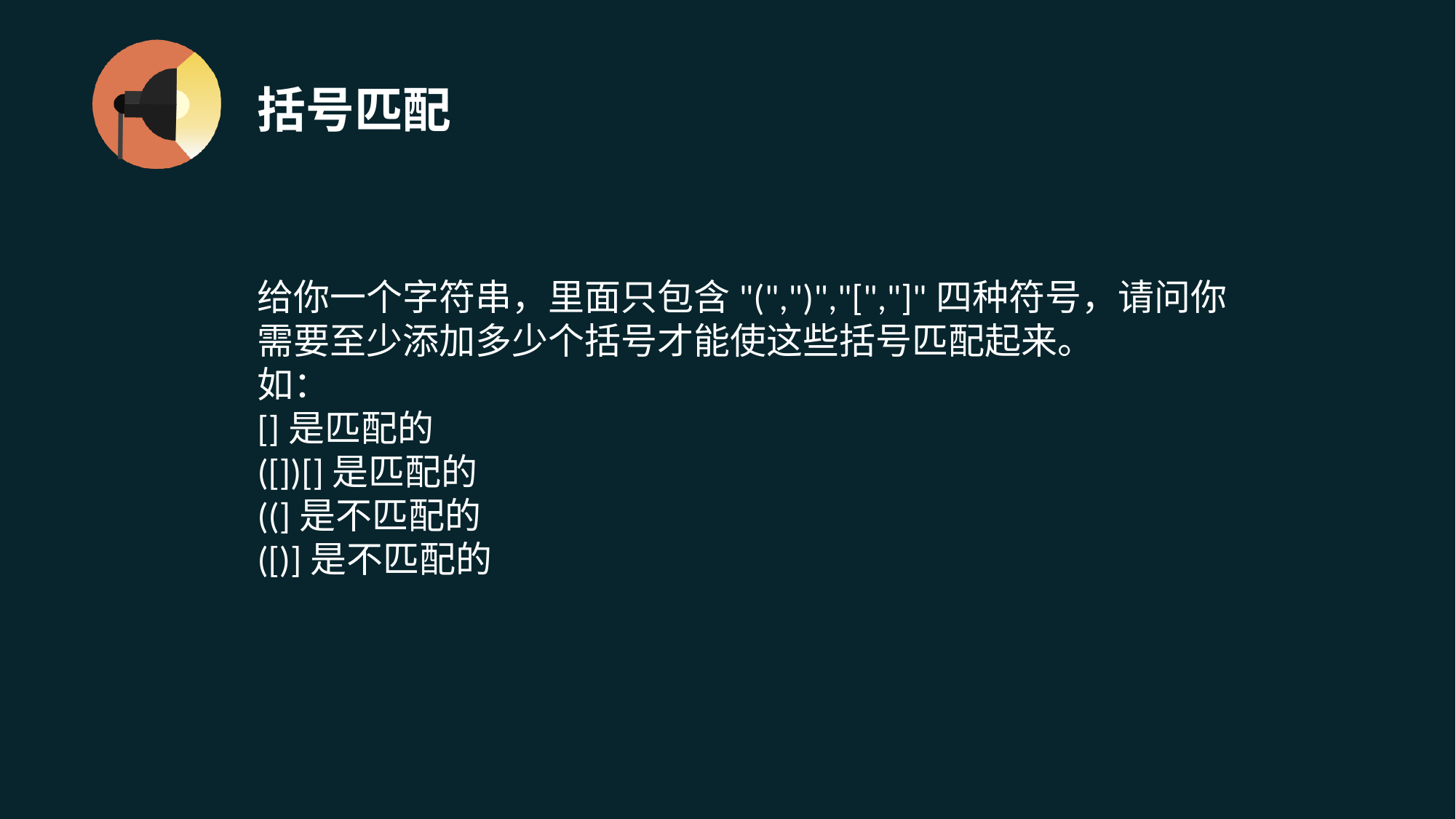

# 括号匹配
给你一个字符串，里面只包含"(",")","[","]"四种符号，请问你需要至少添加多少个括号才能使这些括号匹配起来。
如：
[]是匹配的
([])[]是匹配的
((]是不匹配的
([)]是不匹配的